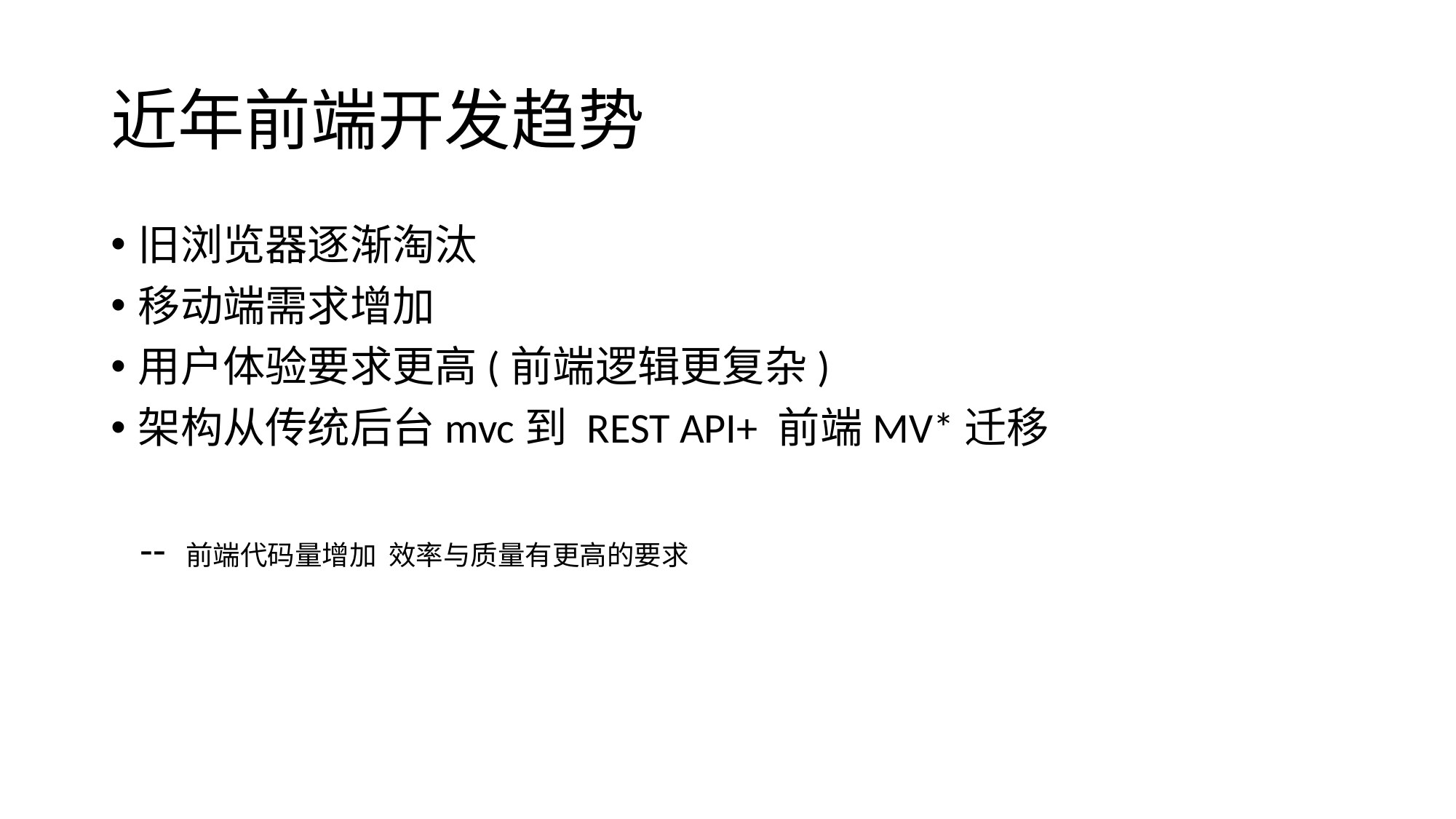

# 近年前端开发趋势
旧浏览器逐渐淘汰
移动端需求增加
用户体验要求更高(前端逻辑更复杂)
架构从传统后台mvc到 REST API+ 前端MV*迁移

   -- 前端代码量增加  效率与质量有更高的要求